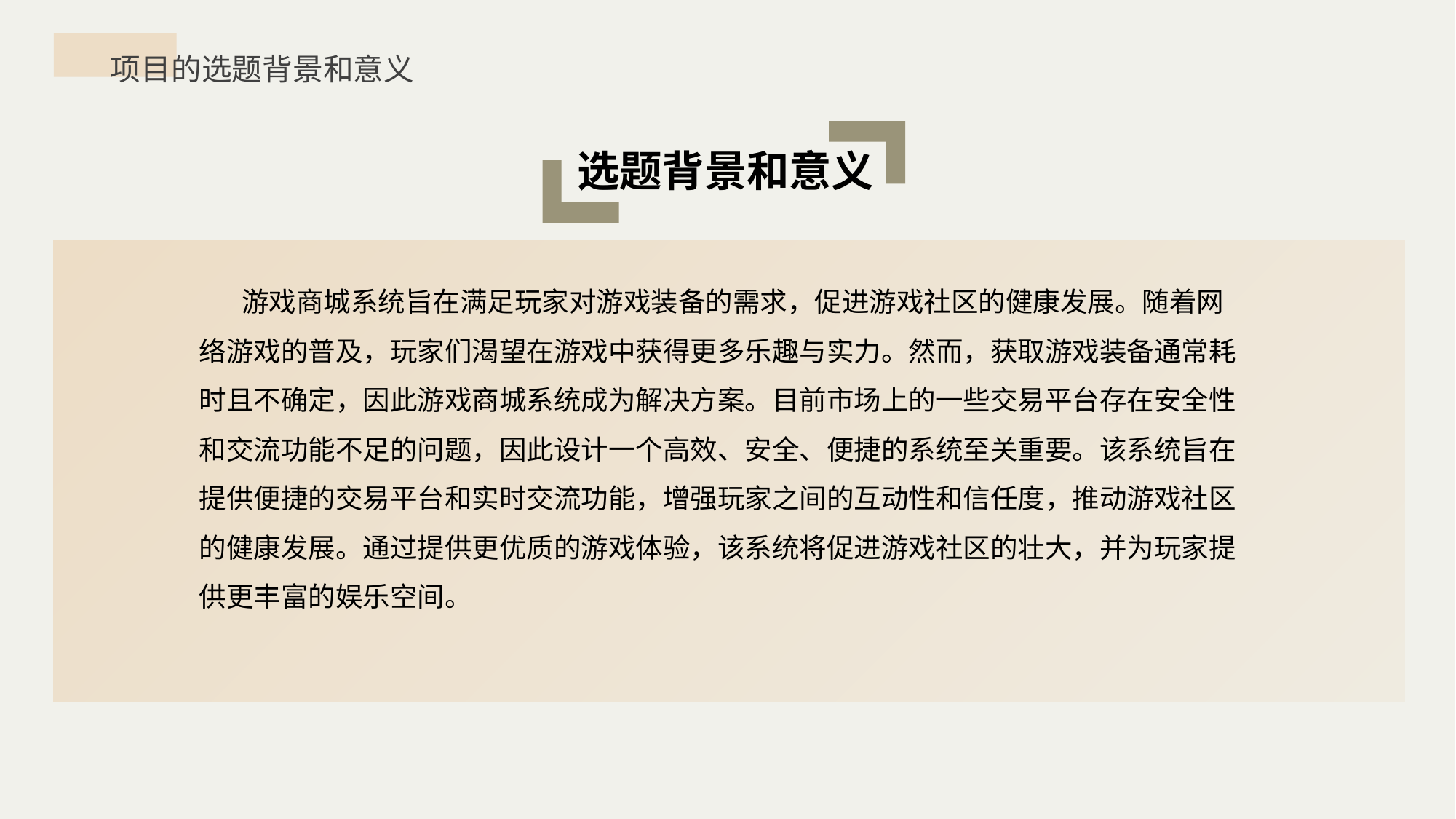

项目的选题背景和意义

选题背景和意义

游戏商城系统旨在满足玩家对游戏装备的需求，促进游戏社区的健康发展。随着网络游戏的普及，玩家们渴望在游戏中获得更多乐趣与实力。然而，获取游戏装备通常耗时且不确定，因此游戏商城系统成为解决方案。目前市场上的一些交易平台存在安全性和交流功能不足的问题，因此设计一个高效、安全、便捷的系统至关重要。该系统旨在提供便捷的交易平台和实时交流功能，增强玩家之间的互动性和信任度，推动游戏社区的健康发展。通过提供更优质的游戏体验，该系统将促进游戏社区的壮大，并为玩家提供更丰富的娱乐空间。